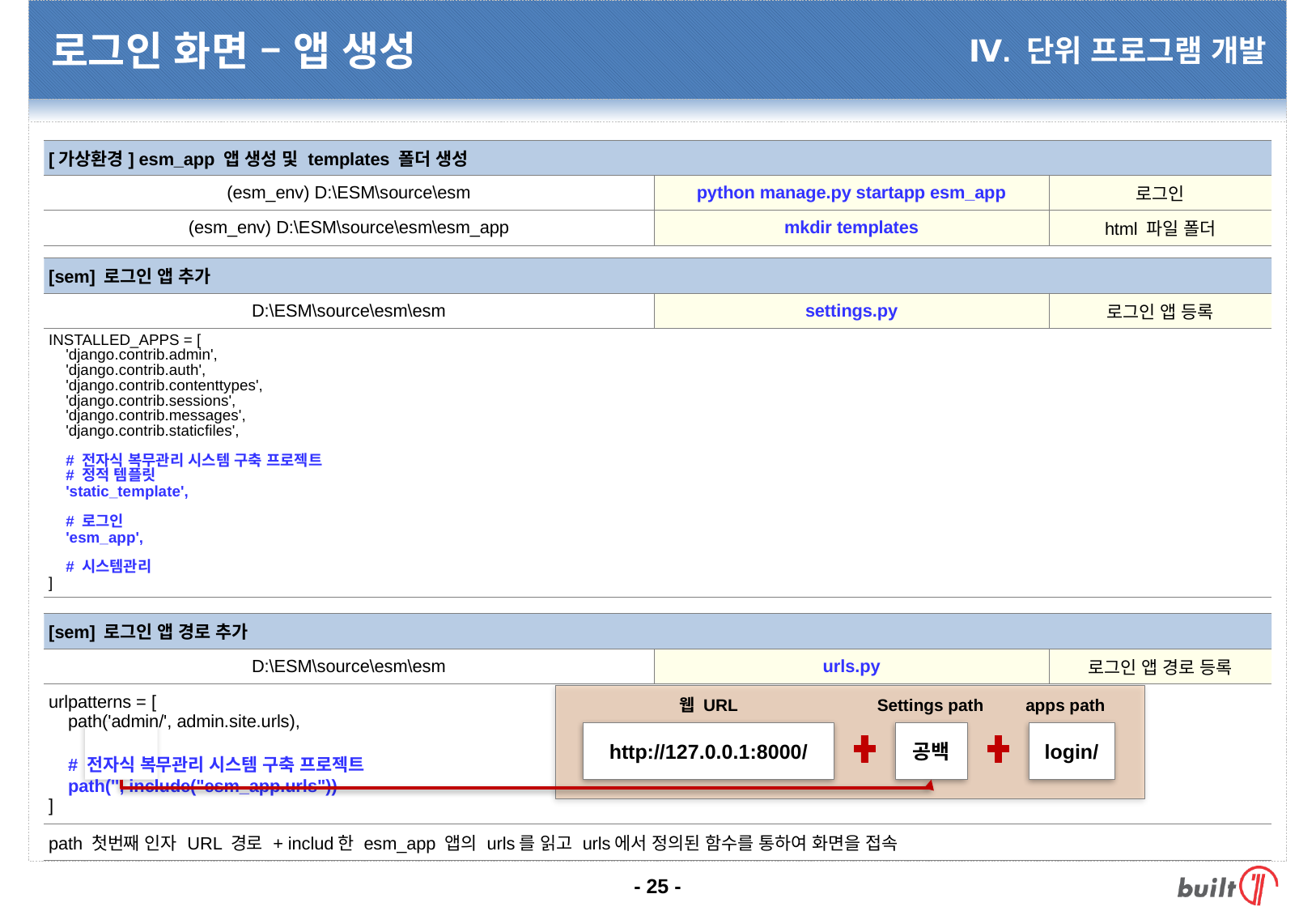

# 로그인 화면 – 앱 생성
Ⅳ. 단위 프로그램 개발
| [가상환경] esm\_app 앱 생성 및 templates 폴더 생성 |  |  |
| --- | --- | --- |
| (esm\_env) D:\ESM\source\esm | python manage.py startapp esm\_app | 로그인 |
| (esm\_env) D:\ESM\source\esm\esm\_app | mkdir templates | html 파일 폴더 |
| [sem] 로그인 앱 추가 |  |  |
| --- | --- | --- |
| D:\ESM\source\esm\esm | settings.py | 로그인 앱 등록 |
| INSTALLED\_APPS = [ 'django.contrib.admin', 'django.contrib.auth', 'django.contrib.contenttypes', 'django.contrib.sessions', 'django.contrib.messages', 'django.contrib.staticfiles', # 전자식 복무관리 시스템 구축 프로젝트 # 정적 템플릿 'static\_template', # 로그인 'esm\_app', # 시스템관리 ] |  |  |
| [sem] 로그인 앱 경로 추가 |  |  |
| --- | --- | --- |
| D:\ESM\source\esm\esm | urls.py | 로그인 앱 경로 등록 |
| urlpatterns = [ path('admin/', admin.site.urls), # 전자식 복무관리 시스템 구축 프로젝트 path('', include("esm\_app.urls")) ] |  |  |
| path 첫번째 인자 URL 경로 + includ한 esm\_app 앱의 urls를 읽고 urls에서 정의된 함수를 통하여 화면을 접속 |  |  |

웹 URL
Settings path
apps path

http://127.0.0.1:8000/
공백
login/